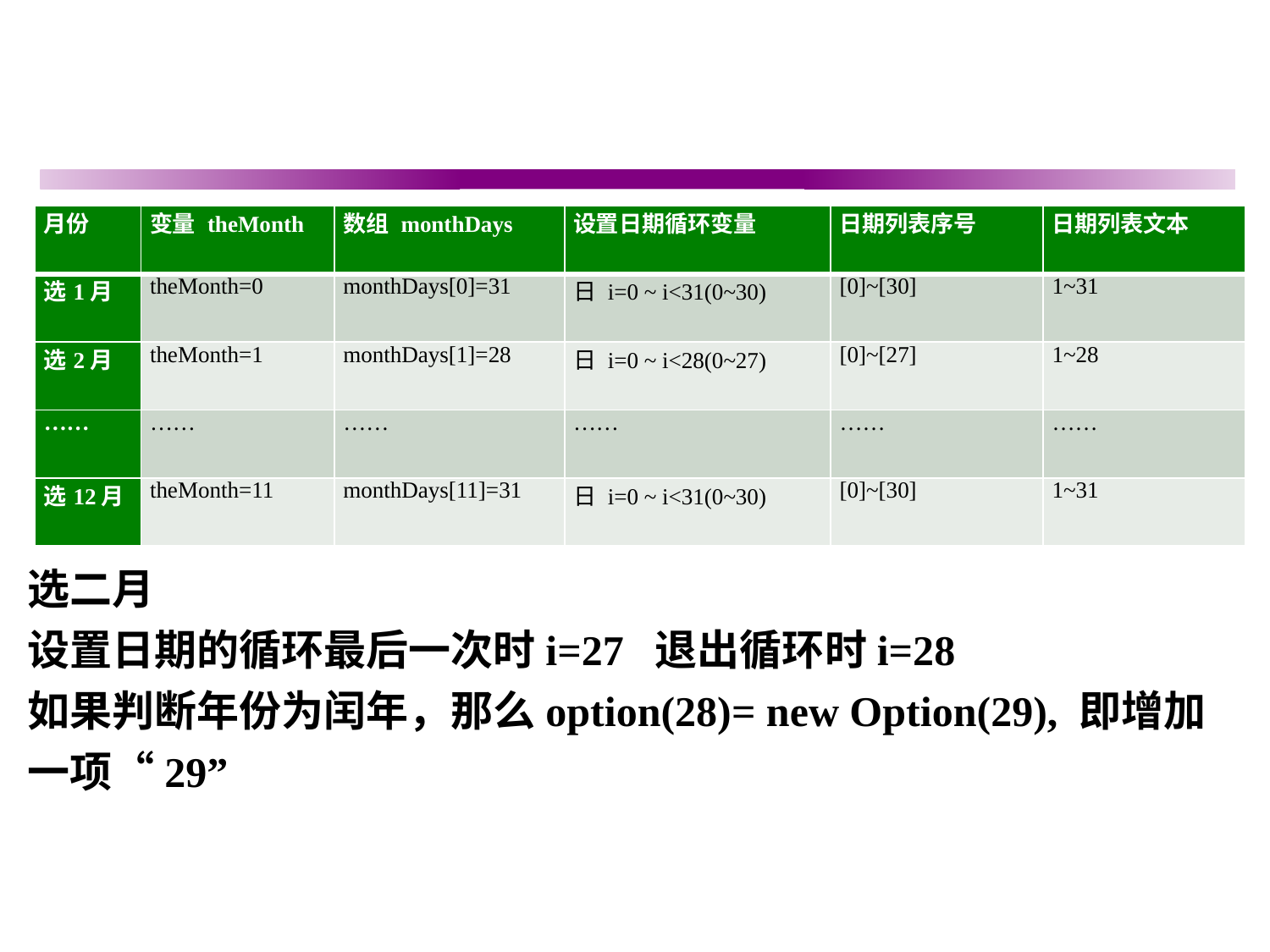

#
| 月份 | 变量 theMonth | 数组 monthDays | 设置日期循环变量 | 日期列表序号 | 日期列表文本 |
| --- | --- | --- | --- | --- | --- |
| 选1月 | theMonth=0 | monthDays[0]=31 | 日 i=0 ~ i<31(0~30) | [0]~[30] | 1~31 |
| 选2月 | theMonth=1 | monthDays[1]=28 | 日 i=0 ~ i<28(0~27) | [0]~[27] | 1~28 |
| …… | …… | …… | …… | …… | …… |
| 选12月 | theMonth=11 | monthDays[11]=31 | 日 i=0 ~ i<31(0~30) | [0]~[30] | 1~31 |
选二月
设置日期的循环最后一次时i=27  退出循环时i=28
如果判断年份为闰年，那么option(28)= new Option(29), 即增加一项“29”